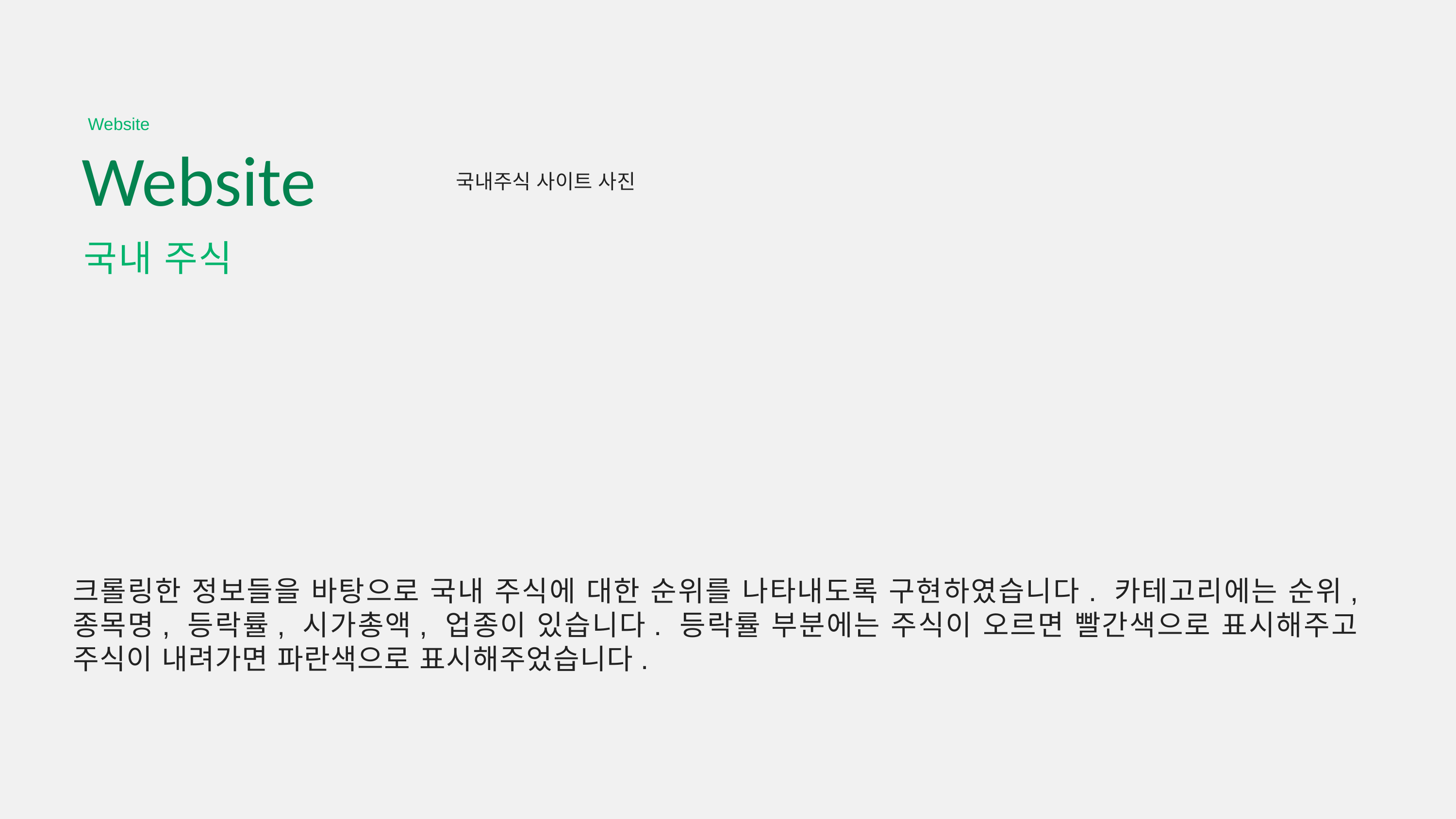

Website
Website
국내주식 사이트 사진
국내 주식
크롤링한 정보들을 바탕으로 국내 주식에 대한 순위를 나타내도록 구현하였습니다. 카테고리에는 순위, 종목명, 등락률, 시가총액, 업종이 있습니다. 등락률 부분에는 주식이 오르면 빨간색으로 표시해주고 주식이 내려가면 파란색으로 표시해주었습니다.